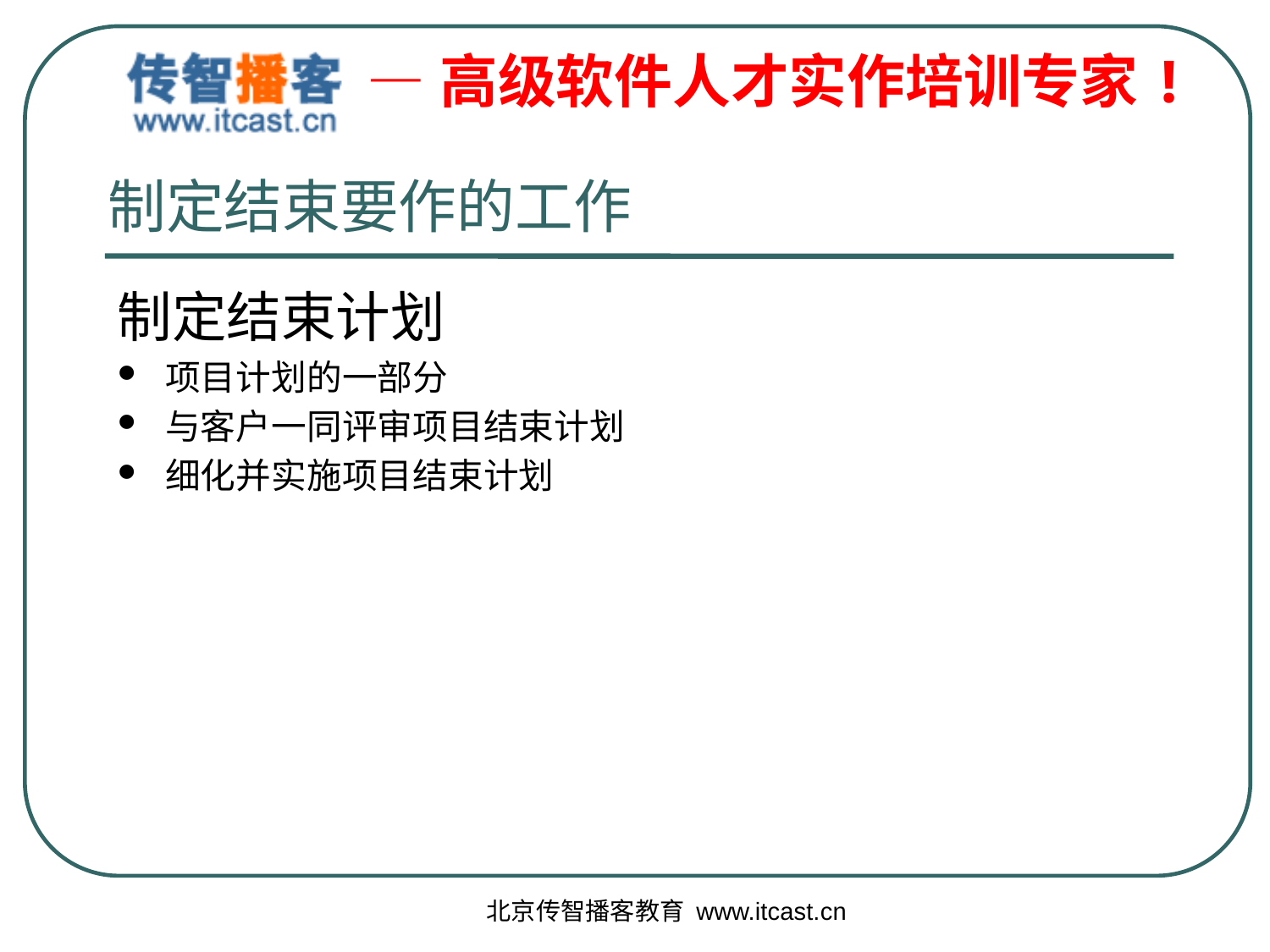

# 制定结束要作的工作
制定结束计划
项目计划的一部分
与客户一同评审项目结束计划
细化并实施项目结束计划

北京传智播客教育 www.itcast.cn